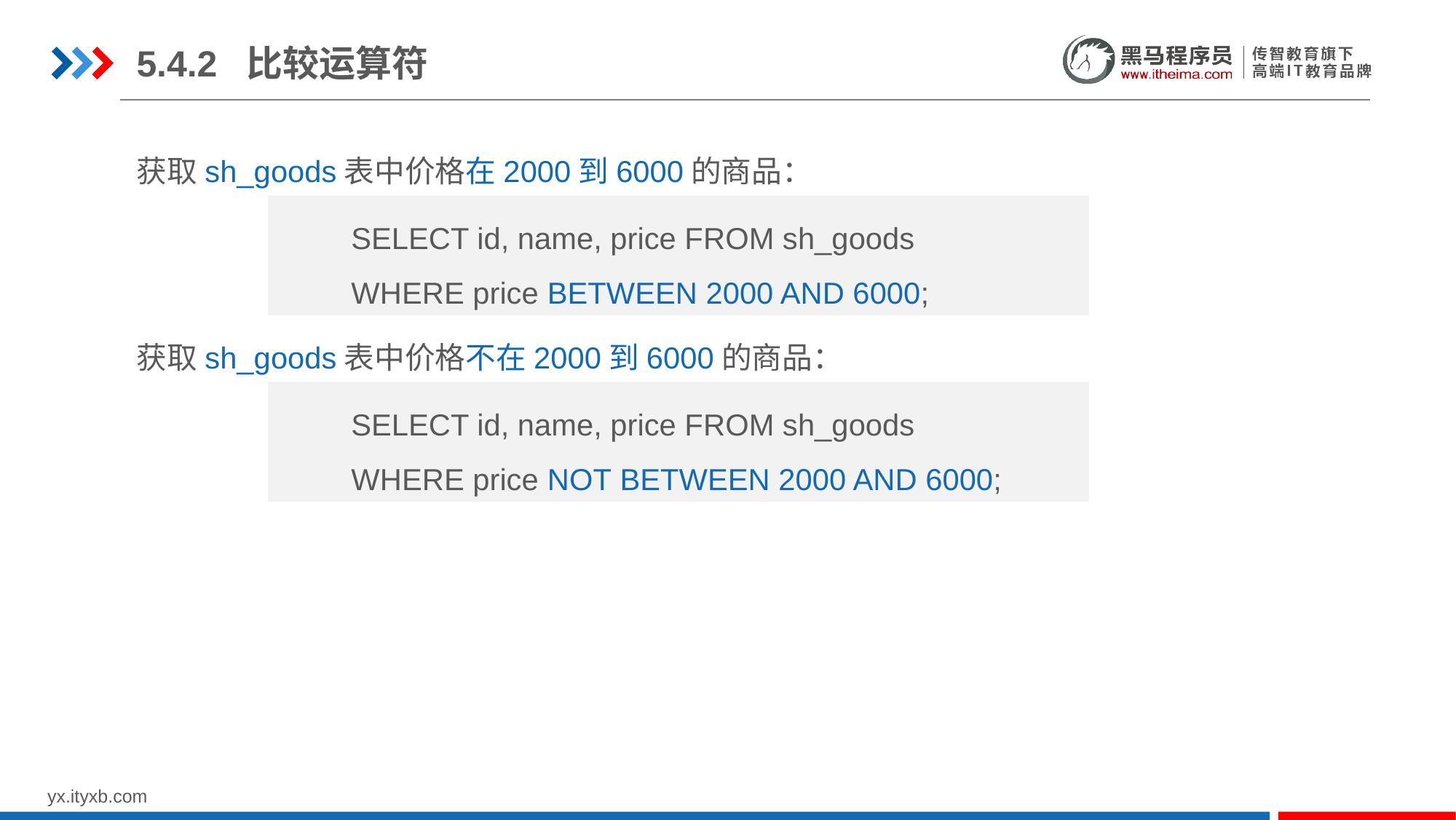

5.4.2  比较运算符
获取sh_goods表中价格在2000到6000的商品：
SELECT id, name, price FROM sh_goods
WHERE price BETWEEN 2000 AND 6000;
获取sh_goods表中价格不在2000到6000的商品：
SELECT id, name, price FROM sh_goods
WHERE price NOT BETWEEN 2000 AND 6000;